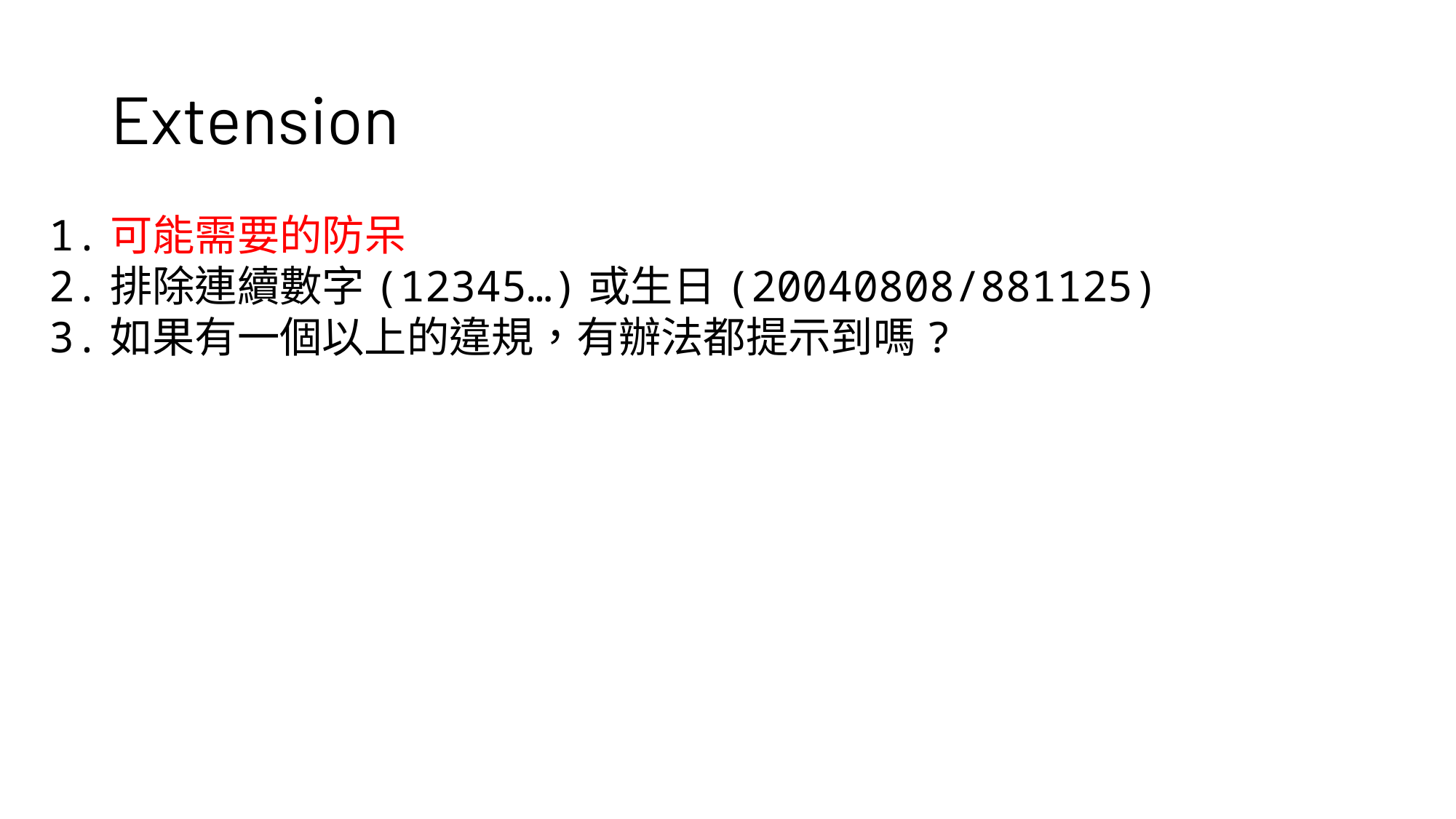

# Extension
1.可能需要的防呆
2.排除連續數字(12345…)或生日(20040808/881125)
3.如果有一個以上的違規，有辦法都提示到嗎?